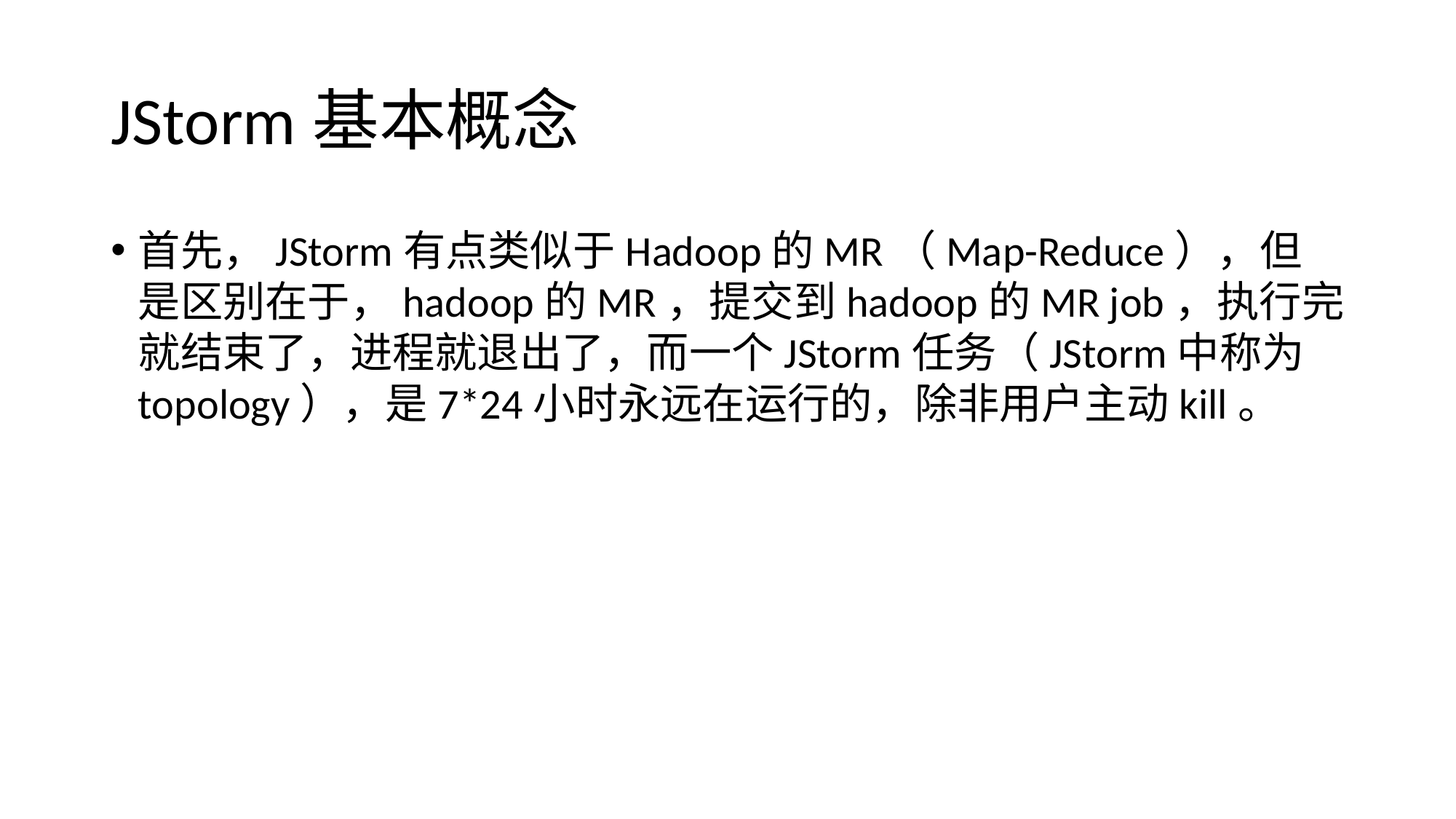

# JStorm基本概念
首先，JStorm有点类似于Hadoop的MR（Map-Reduce），但是区别在于，hadoop的MR，提交到hadoop的MR job，执行完就结束了，进程就退出了，而一个JStorm任务（JStorm中称为topology），是7*24小时永远在运行的，除非用户主动kill。